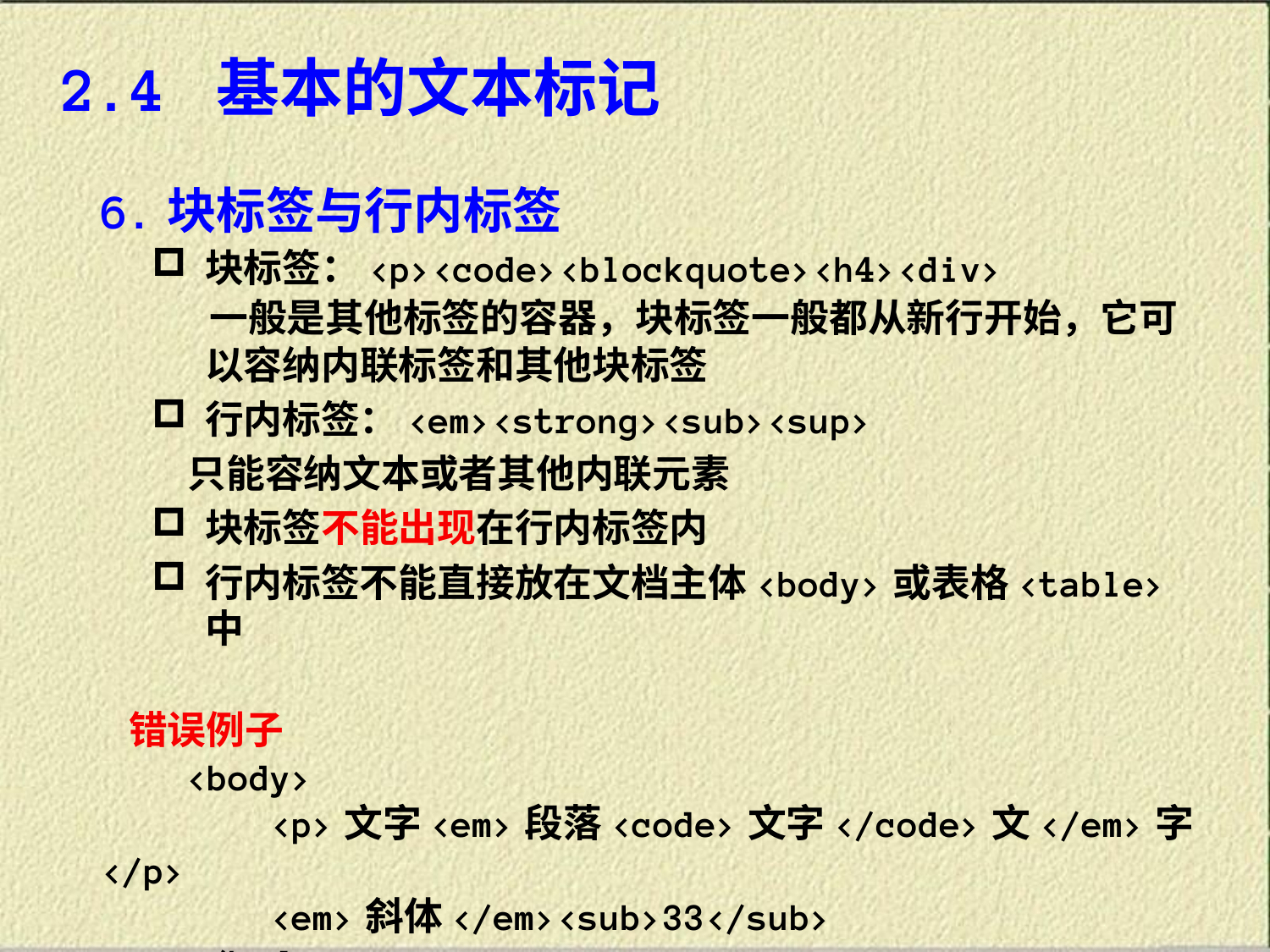

2.4 基本的文本标记
6.块标签与行内标签
块标签：<p><code><blockquote><h4><div>
     一般是其他标签的容器，块标签一般都从新行开始，它可以容纳内联标签和其他块标签
行内标签：<em><strong><sub><sup>
   只能容纳文本或者其他内联元素
块标签不能出现在行内标签内
行内标签不能直接放在文档主体<body>或表格<table>中

  错误例子
    <body>
        <p>文字<em>段落<code>文字</code>文</em>字</p>
        <em>斜体</em><sub>33</sub>
    </body>